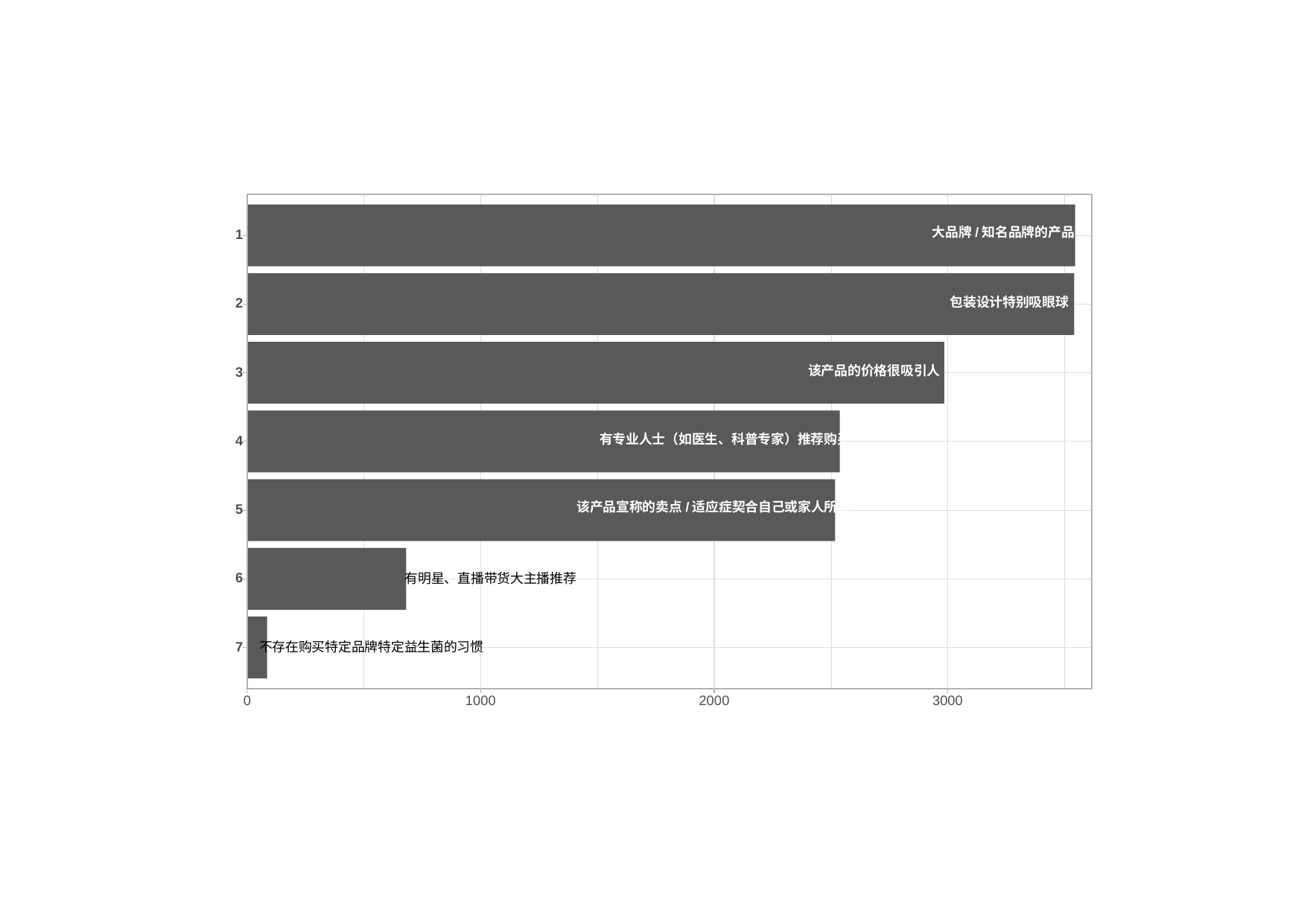

大品牌/知名品牌的产品
1

包装设计特别吸眼球
2

该产品的价格很吸引人
3

有专业人士（如医生、科普专家）推荐购买
4

该产品宣称的卖点/适应症契合自己或家人所需
5

6
有明星、直播带货大主播推荐

7
不存在购买特定品牌特定益生菌的习惯

3000
0
1000
2000